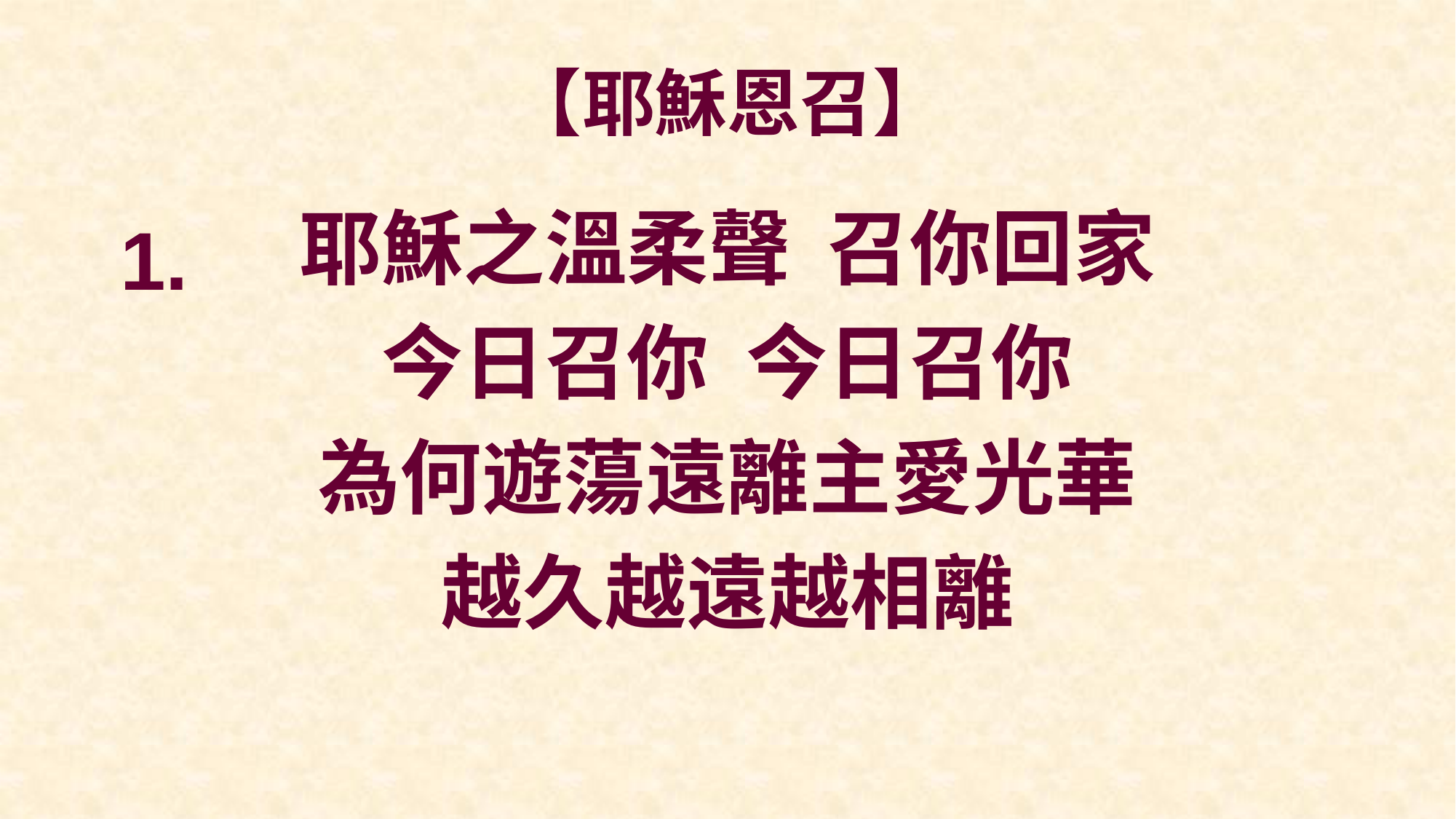

# 【耶穌恩召】
耶穌之溫柔聲  召你回家
今日召你  今日召你
為何遊蕩遠離主愛光華
越久越遠越相離
1.